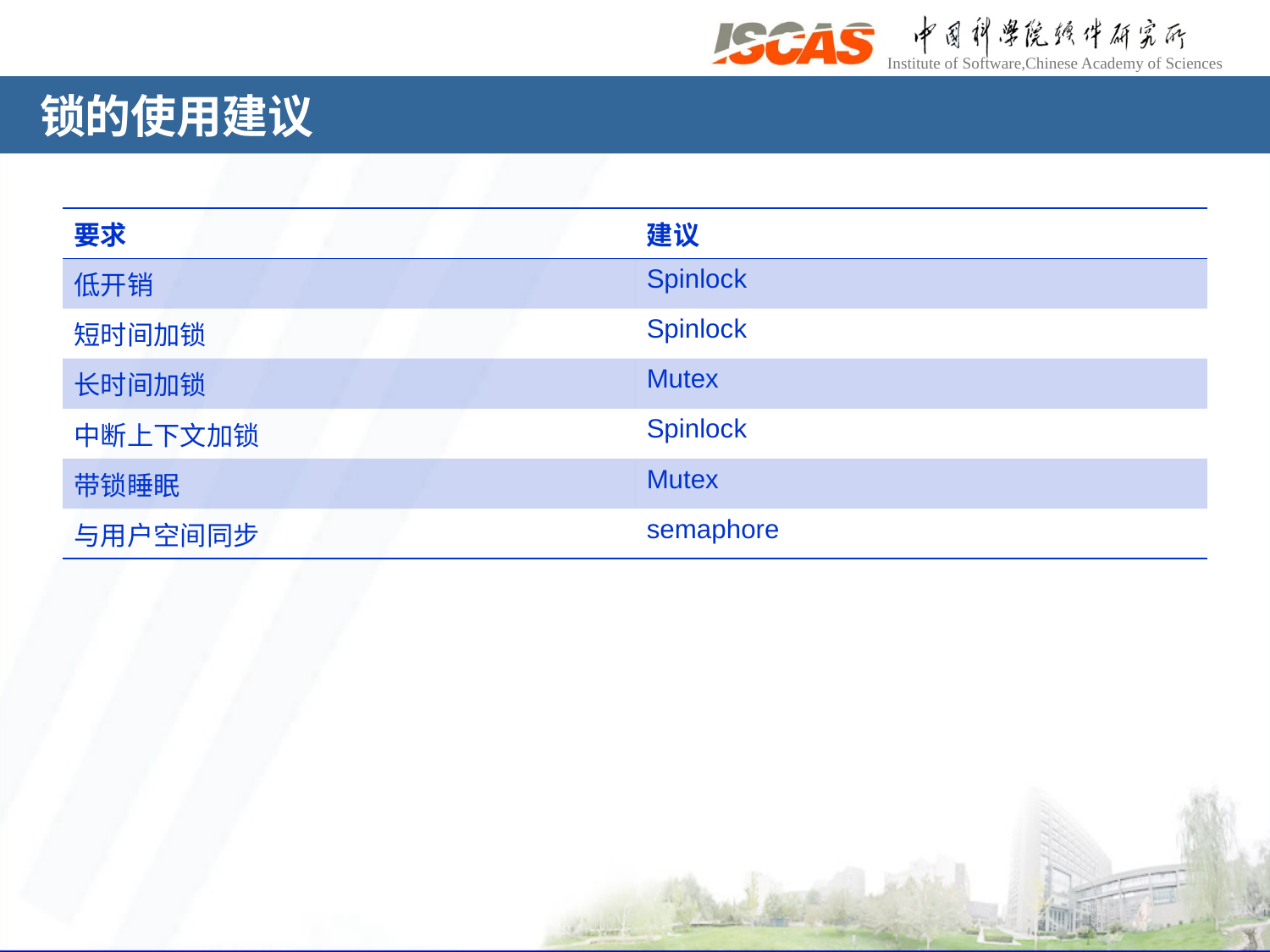

# 锁的使用建议
| 要求 | 建议 |
| --- | --- |
| 低开销 | Spinlock |
| 短时间加锁 | Spinlock |
| 长时间加锁 | Mutex |
| 中断上下文加锁 | Spinlock |
| 带锁睡眠 | Mutex |
| 与用户空间同步 | semaphore |